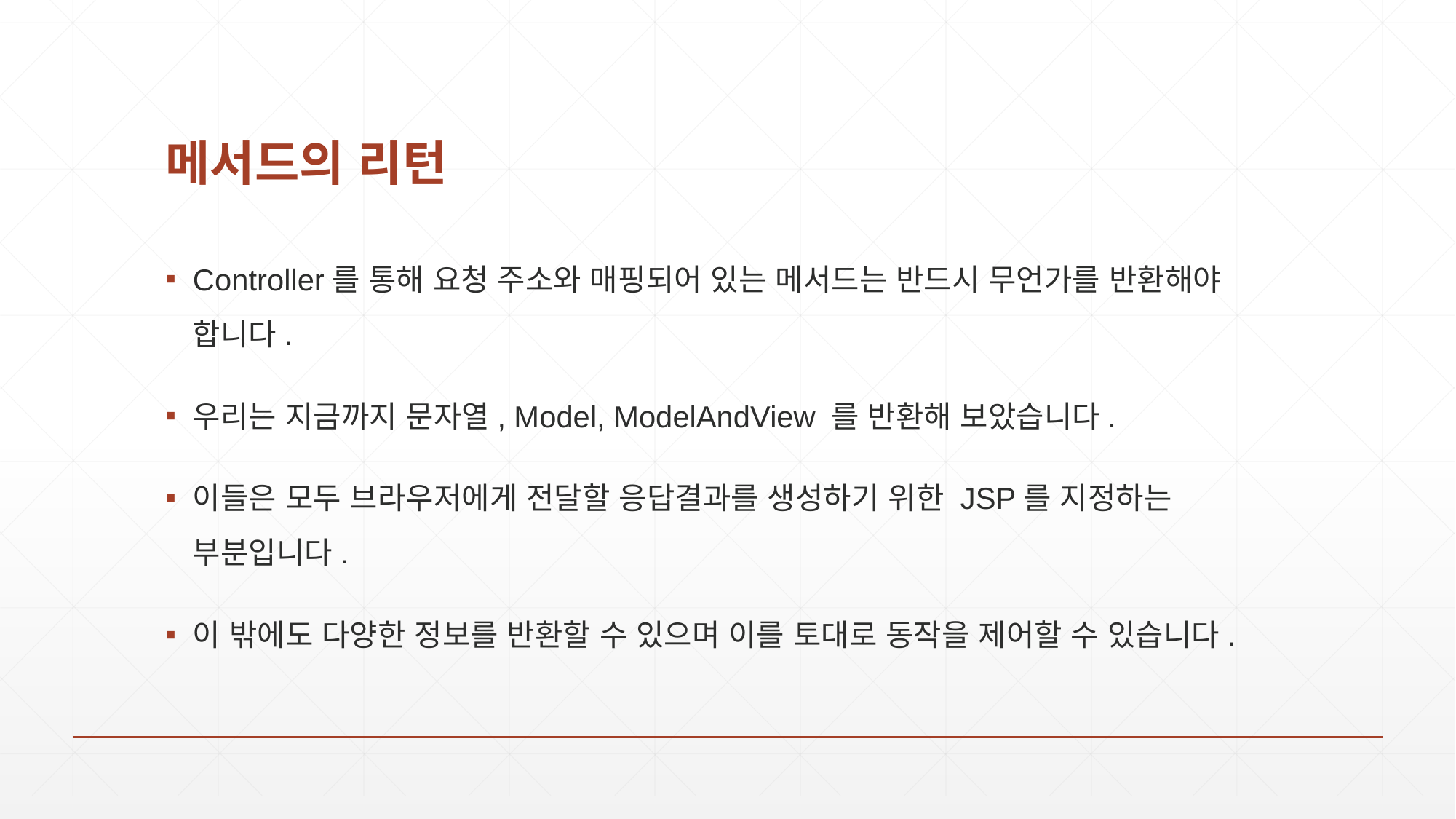

# 메서드의 리턴
Controller를 통해 요청 주소와 매핑되어 있는 메서드는 반드시 무언가를 반환해야 합니다.
우리는 지금까지 문자열, Model, ModelAndView 를 반환해 보았습니다.
이들은 모두 브라우저에게 전달할 응답결과를 생성하기 위한 JSP를 지정하는 부분입니다.
이 밖에도 다양한 정보를 반환할 수 있으며 이를 토대로 동작을 제어할 수 있습니다.